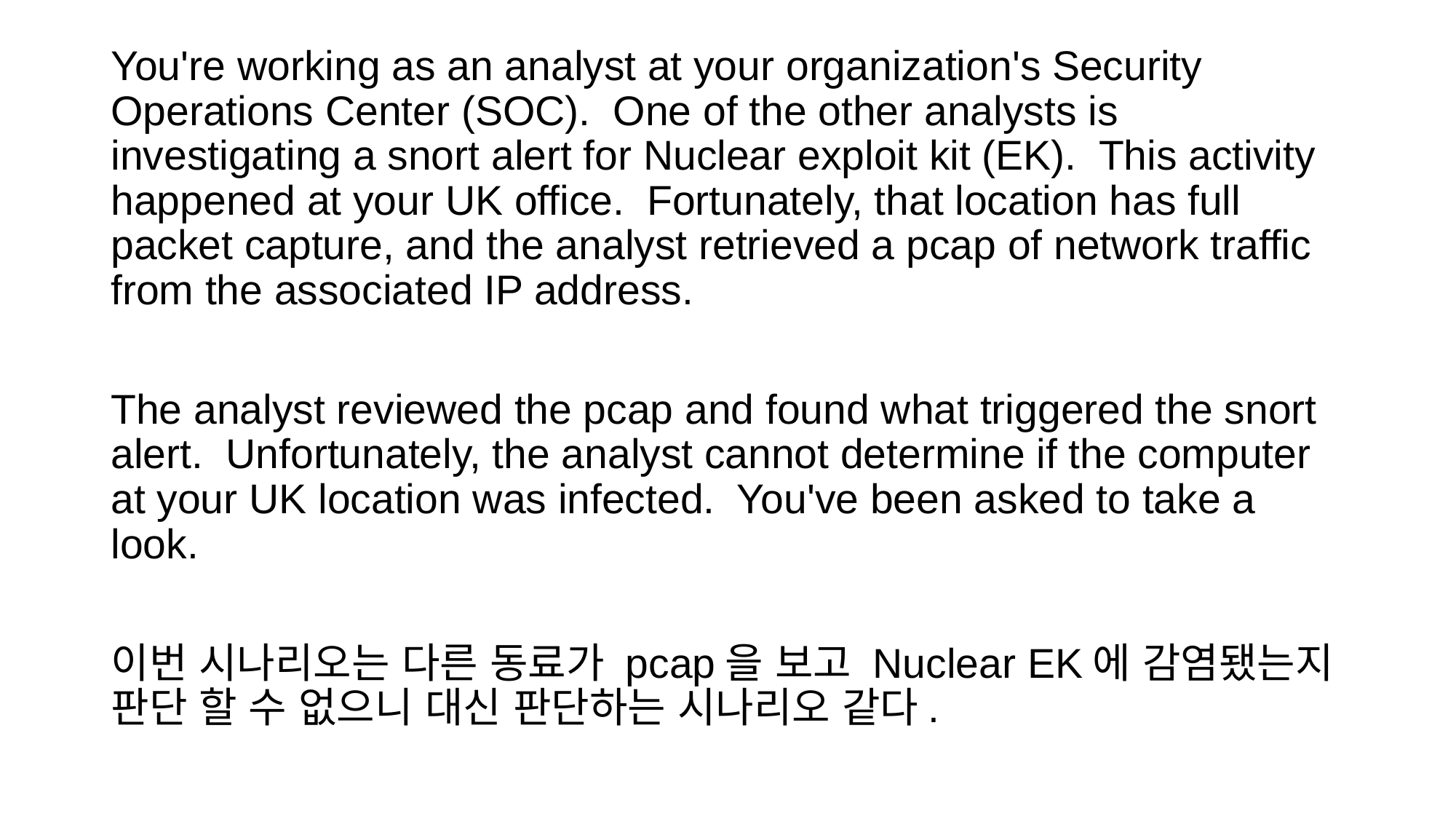

You're working as an analyst at your organization's Security Operations Center (SOC).  One of the other analysts is investigating a snort alert for Nuclear exploit kit (EK).  This activity happened at your UK office.  Fortunately, that location has full packet capture, and the analyst retrieved a pcap of network traffic from the associated IP address.

The analyst reviewed the pcap and found what triggered the snort alert.  Unfortunately, the analyst cannot determine if the computer at your UK location was infected.  You've been asked to take a look.

이번 시나리오는 다른 동료가 pcap을 보고 Nuclear EK에 감염됐는지 판단 할 수 없으니 대신 판단하는 시나리오 같다.